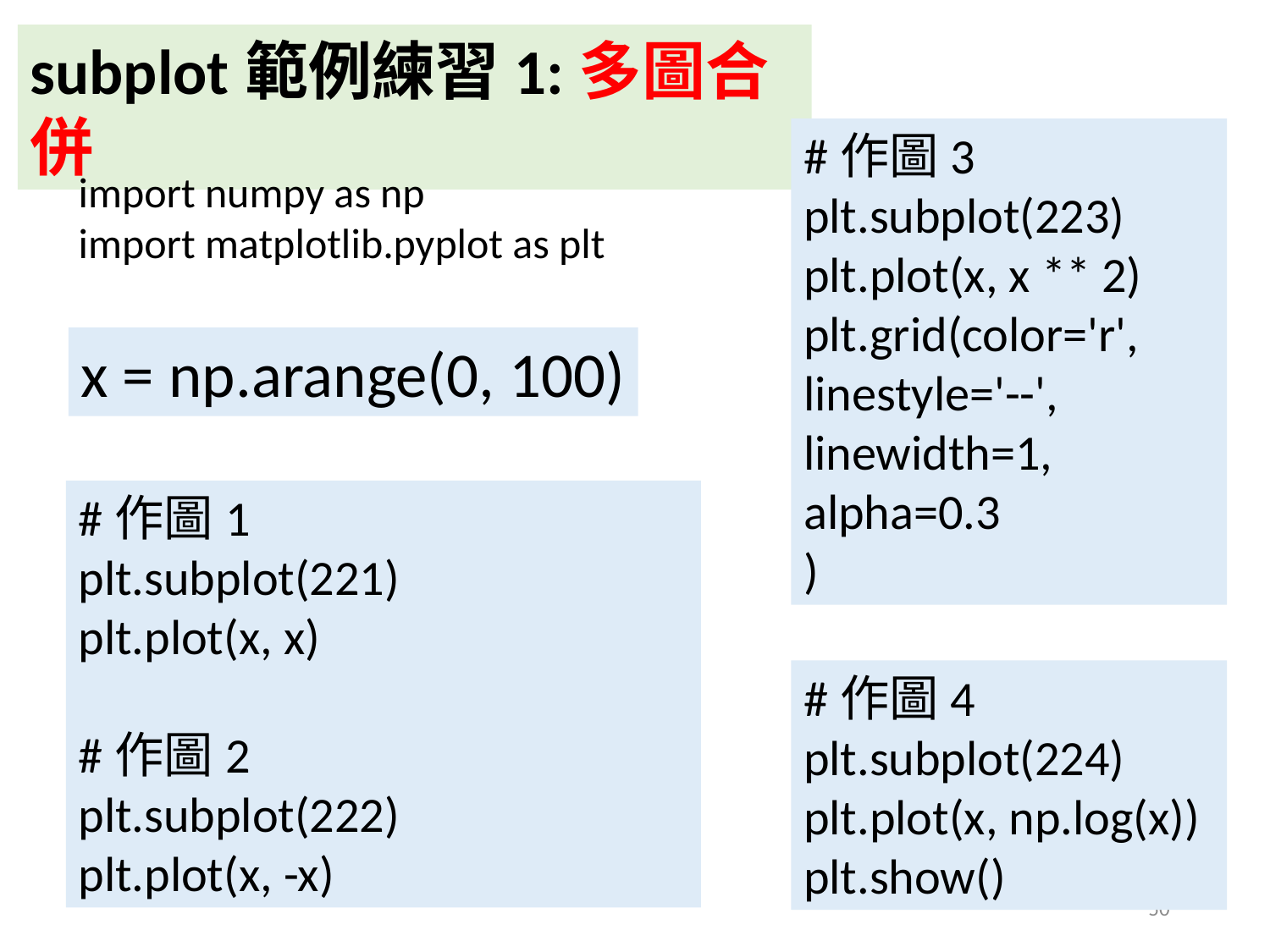

subplot範例練習1:多圖合併
#作圖3
plt.subplot(223)
plt.plot(x, x ** 2)
plt.grid(color='r',
linestyle='--',
linewidth=1,
alpha=0.3
)
import numpy as np
import matplotlib.pyplot as plt
x = np.arange(0, 100)
#作圖1
plt.subplot(221)
plt.plot(x, x)

#作圖2
plt.subplot(222)
plt.plot(x, -x)
#作圖4
plt.subplot(224)
plt.plot(x, np.log(x))
plt.show()
50